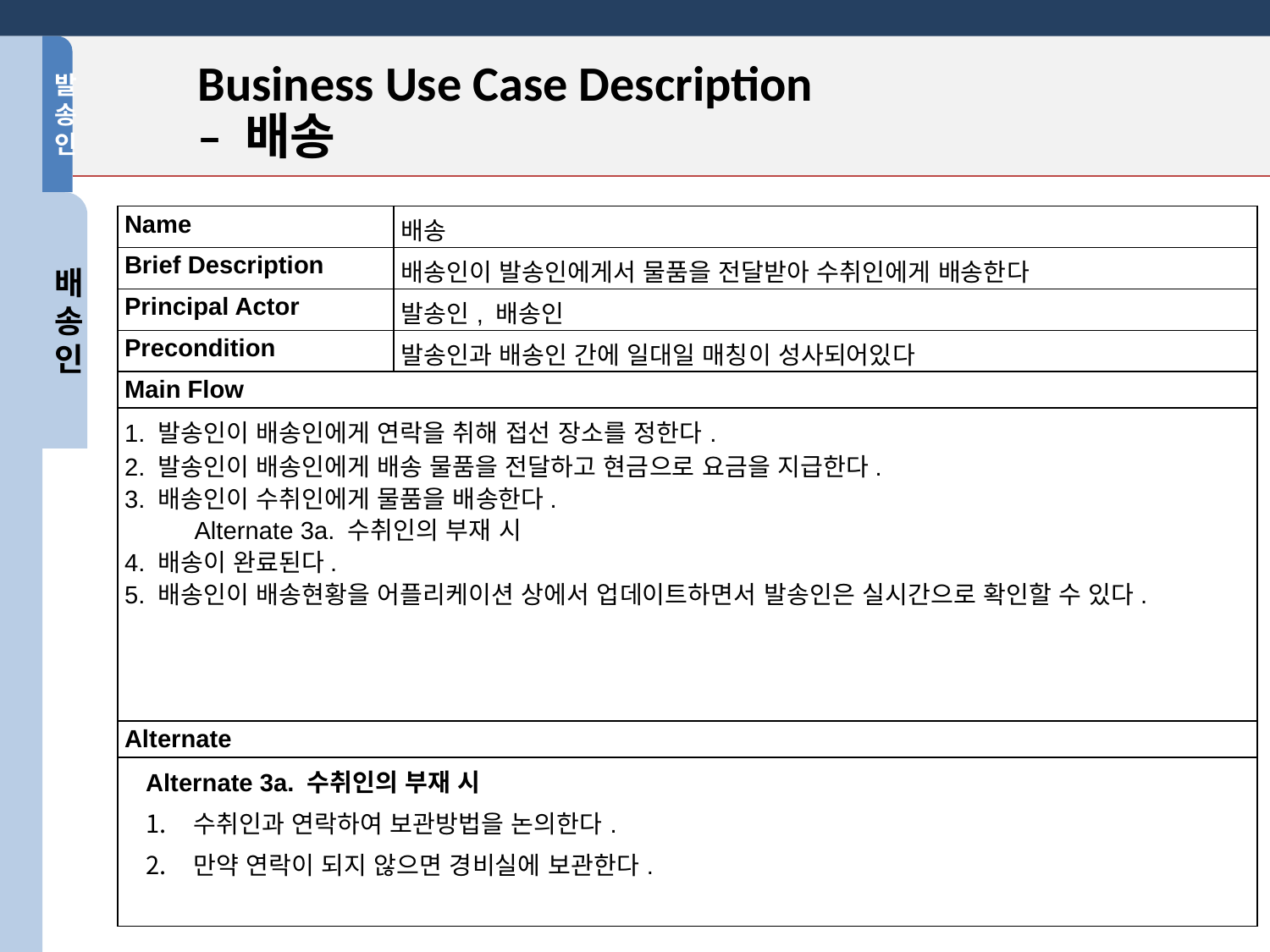

발송인
Business Use Case Description
– 배송
배송인
| Name | 배송 |
| --- | --- |
| Brief Description | 배송인이 발송인에게서 물품을 전달받아 수취인에게 배송한다 |
| Principal Actor | 발송인, 배송인 |
| Precondition | 발송인과 배송인 간에 일대일 매칭이 성사되어있다 |
| Main Flow |  |
| 1. 발송인이 배송인에게 연락을 취해 접선 장소를 정한다. 2. 발송인이 배송인에게 배송 물품을 전달하고 현금으로 요금을 지급한다. 3. 배송인이 수취인에게 물품을 배송한다. Alternate 3a. 수취인의 부재 시 4. 배송이 완료된다. 5. 배송인이 배송현황을 어플리케이션 상에서 업데이트하면서 발송인은 실시간으로 확인할 수 있다. |  |
| Alternate |  |
| Alternate 3a. 수취인의 부재 시 수취인과 연락하여 보관방법을 논의한다. 만약 연락이 되지 않으면 경비실에 보관한다. |  |
8